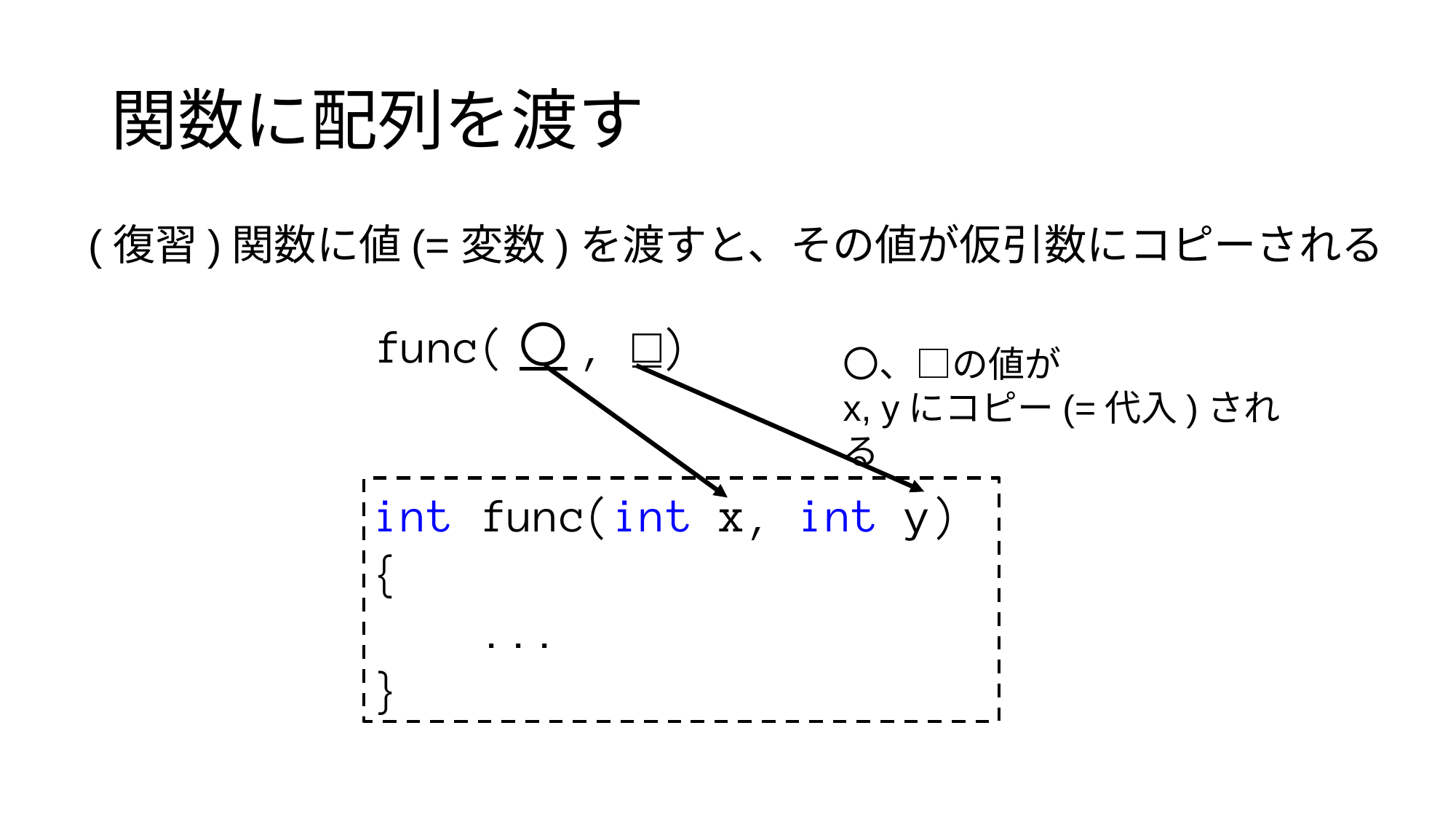

# 関数に配列を渡す
(復習)関数に値(=変数)を渡すと、その値が仮引数にコピーされる

func(〇, □)
〇、□の値が
x, yにコピー(=代入)される
int func(int x, int y)
{
    ...
}